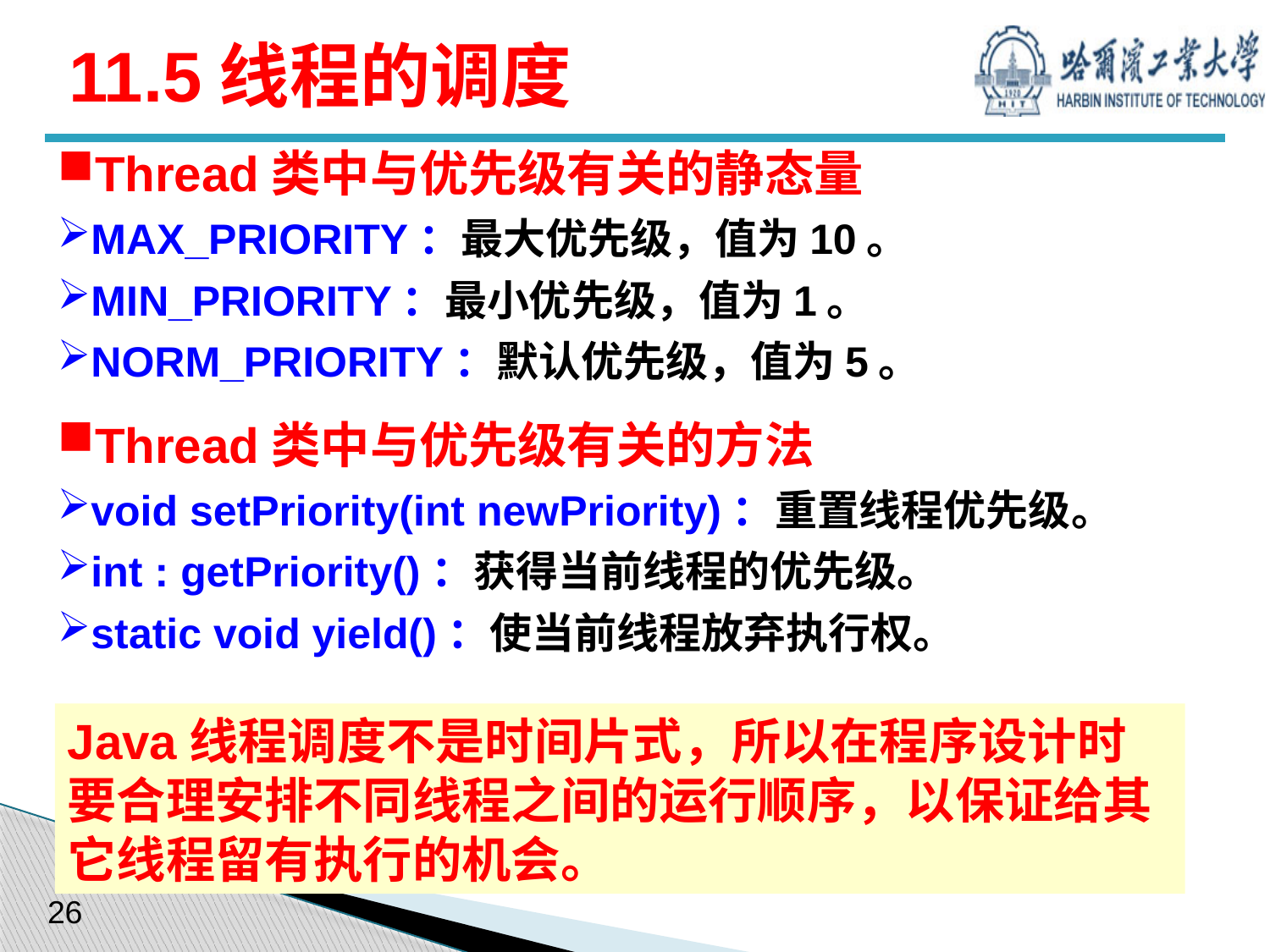

# 11.5线程的调度
Thread类中与优先级有关的静态量
MAX_PRIORITY：最大优先级，值为10。
MIN_PRIORITY：最小优先级，值为1。
NORM_PRIORITY：默认优先级，值为5。
Thread类中与优先级有关的方法
void setPriority(int newPriority)：重置线程优先级。
int : getPriority()：获得当前线程的优先级。
static void yield()：使当前线程放弃执行权。
Java线程调度不是时间片式，所以在程序设计时要合理安排不同线程之间的运行顺序，以保证给其它线程留有执行的机会。